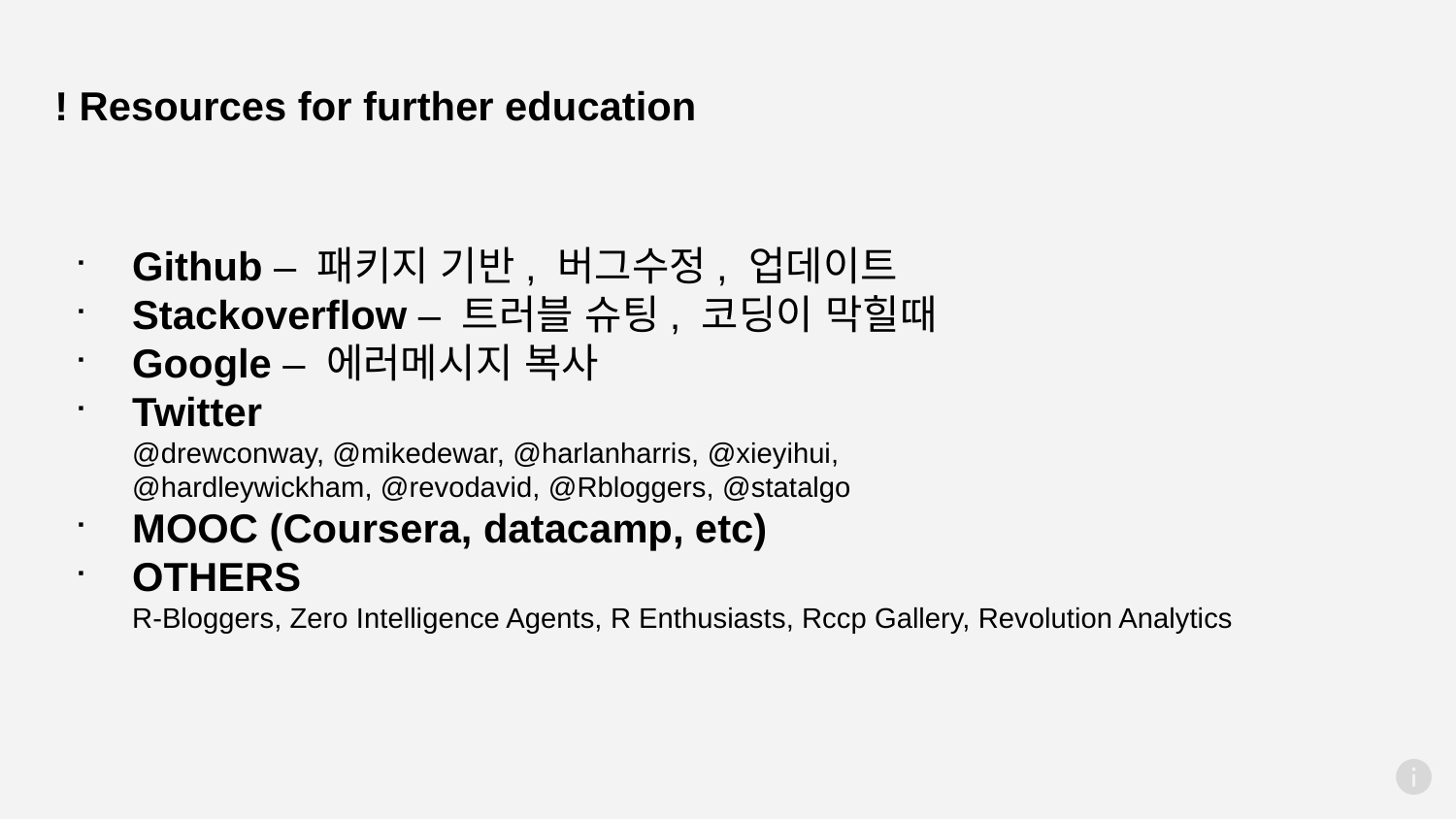

! Resources for further education
Github – 패키지 기반, 버그수정, 업데이트
Stackoverflow – 트러블 슈팅, 코딩이 막힐때
Google – 에러메시지 복사
Twitter
@drewconway, @mikedewar, @harlanharris, @xieyihui,
@hardleywickham, @revodavid, @Rbloggers, @statalgo
MOOC (Coursera, datacamp, etc)
OTHERS
R-Bloggers, Zero Intelligence Agents, R Enthusiasts, Rccp Gallery, Revolution Analytics